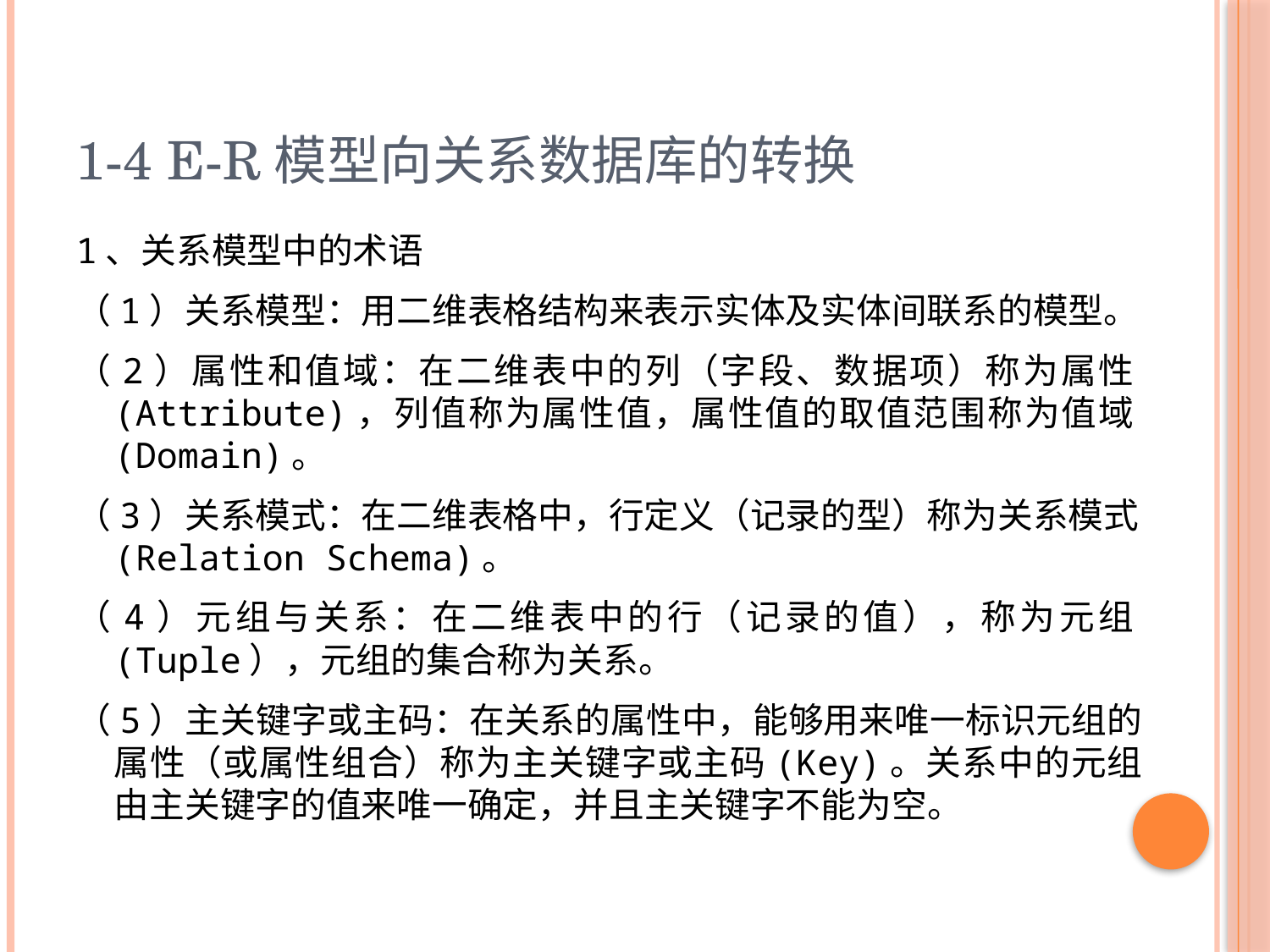

# 1-4 E-R模型向关系数据库的转换
1、关系模型中的术语
（1）关系模型：用二维表格结构来表示实体及实体间联系的模型。
（2）属性和值域：在二维表中的列（字段、数据项）称为属性(Attribute)，列值称为属性值，属性值的取值范围称为值域(Domain)。
（3）关系模式：在二维表格中，行定义（记录的型）称为关系模式(Relation Schema)。
（4）元组与关系：在二维表中的行（记录的值），称为元组(Tuple），元组的集合称为关系。
（5）主关键字或主码：在关系的属性中，能够用来唯一标识元组的属性（或属性组合）称为主关键字或主码(Key)。关系中的元组由主关键字的值来唯一确定，并且主关键字不能为空。